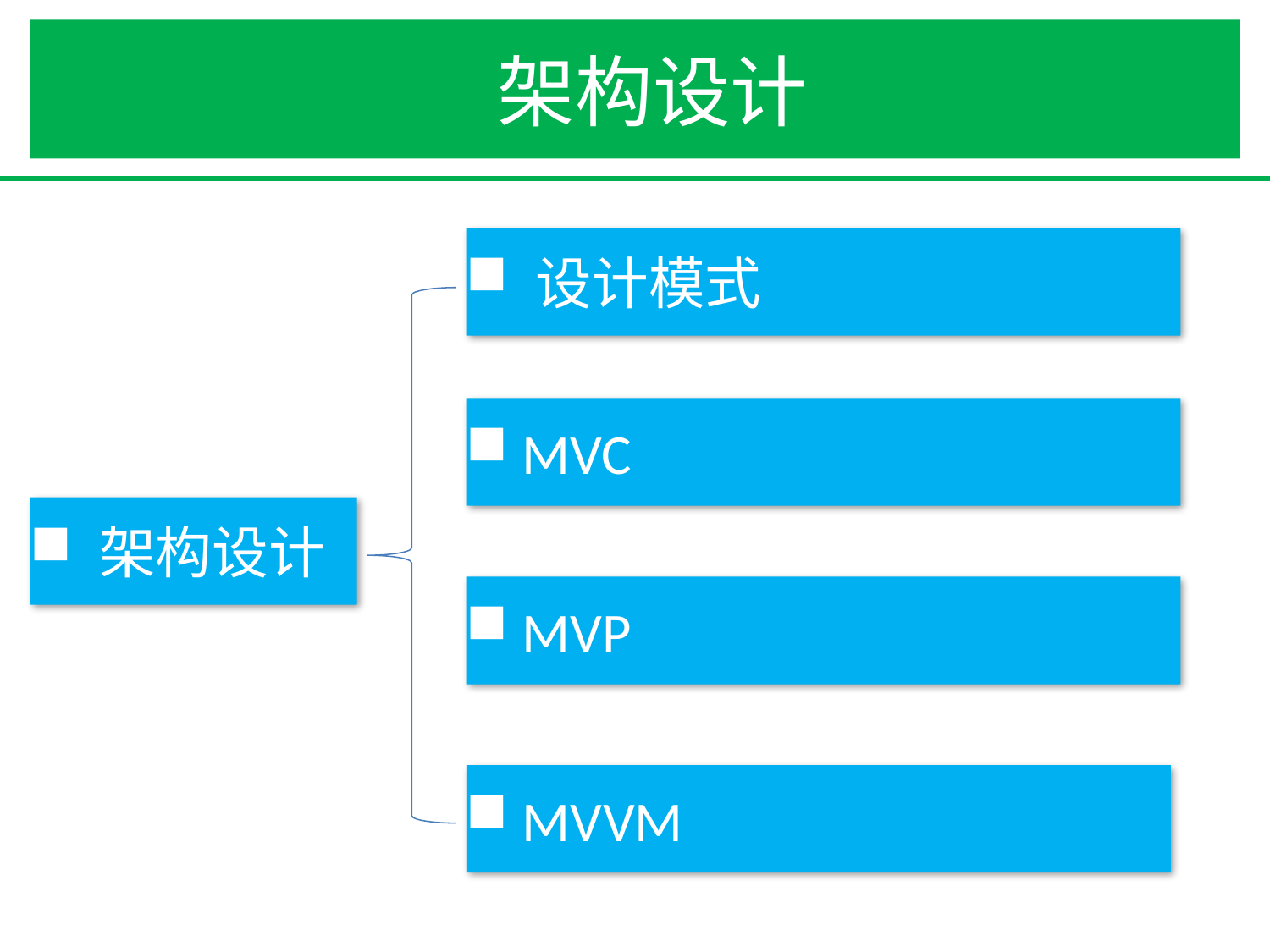

# 架构设计
 设计模式

 MVC
 架构设计
 MVP
 MVVM